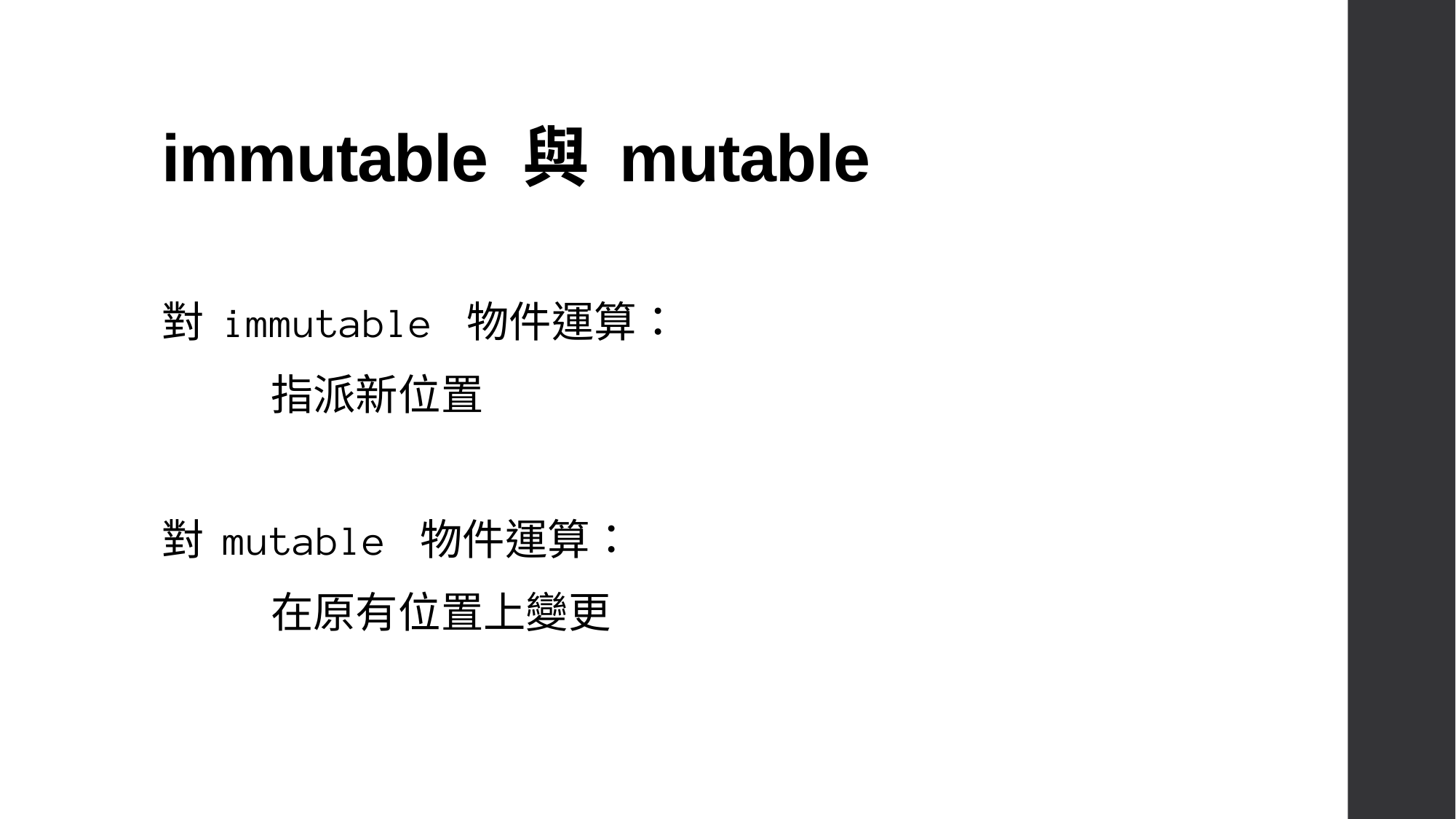

# immutable 與 mutable

對 immutable 物件運算：
	指派新位置

對 mutable 物件運算：
	在原有位置上變更